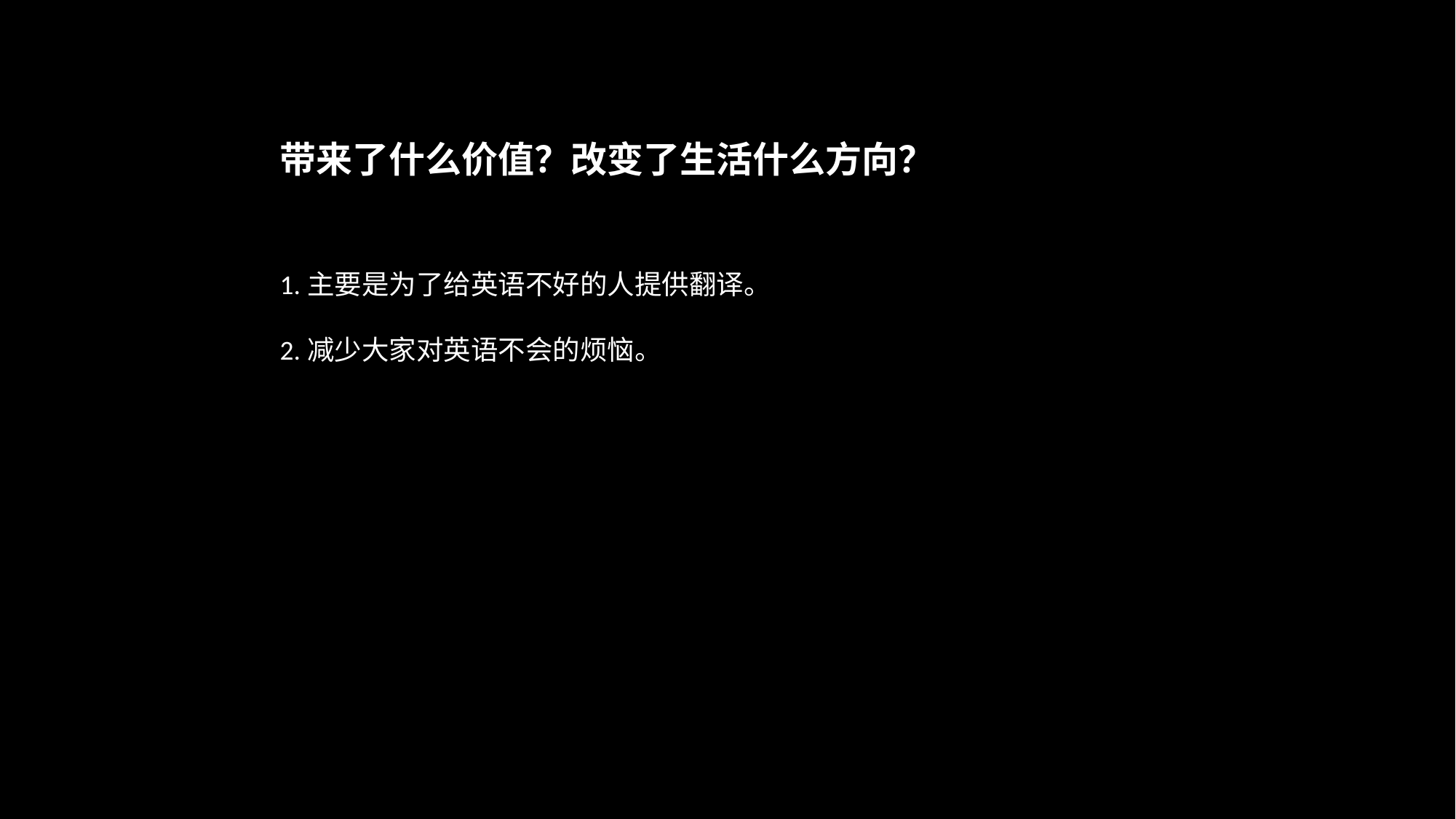

带来了什么价值？改变了生活什么方向？
1.主要是为了给英语不好的人提供翻译。

2.减少大家对英语不会的烦恼。